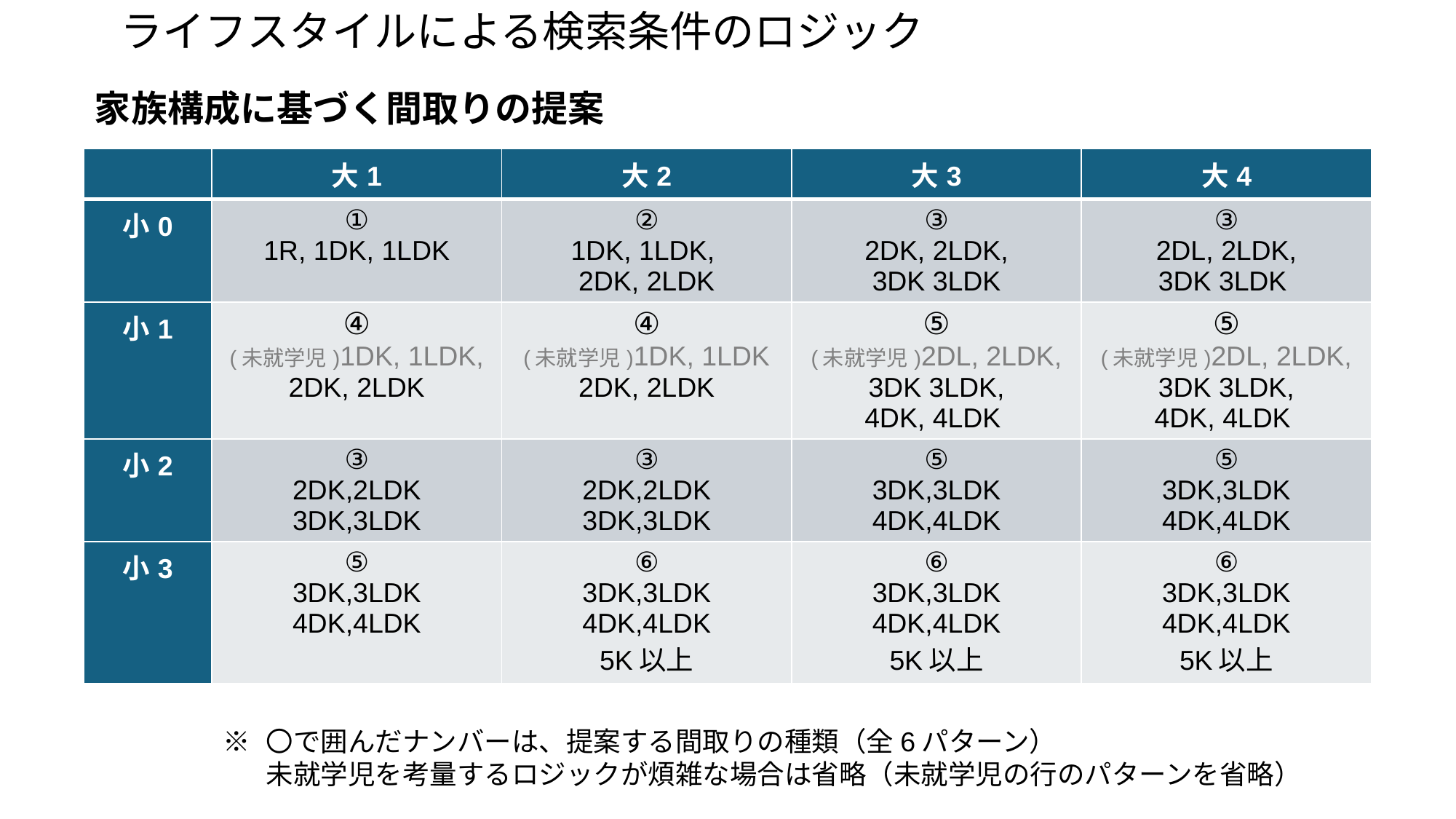

# ライフスタイルによる検索条件のロジック
家族構成に基づく間取りの提案
|  | 大1 | 大2 | 大3 | 大4 |
| --- | --- | --- | --- | --- |
| 小0 | ① 1R, 1DK, 1LDK | ② 1DK, 1LDK, 2DK, 2LDK | ③ 2DK, 2LDK, 3DK 3LDK | ③ 2DL, 2LDK, 3DK 3LDK |
| 小1 | ④ (未就学児)1DK, 1LDK, 2DK, 2LDK | ④ (未就学児)1DK, 1LDK 2DK, 2LDK | ⑤ (未就学児)2DL, 2LDK, 3DK 3LDK, 4DK, 4LDK | ⑤ (未就学児)2DL, 2LDK, 3DK 3LDK, 4DK, 4LDK |
| 小2 | ③ 2DK,2LDK 3DK,3LDK | ③ 2DK,2LDK 3DK,3LDK | ⑤ 3DK,3LDK 4DK,4LDK | ⑤ 3DK,3LDK 4DK,4LDK |
| 小3 | ⑤ 3DK,3LDK 4DK,4LDK | ⑥ 3DK,3LDK 4DK,4LDK 5K以上 | ⑥ 3DK,3LDK 4DK,4LDK 5K以上 | ⑥ 3DK,3LDK 4DK,4LDK 5K以上 |
※	〇で囲んだナンバーは、提案する間取りの種類（全6パターン）
	未就学児を考量するロジックが煩雑な場合は省略（未就学児の行のパターンを省略）